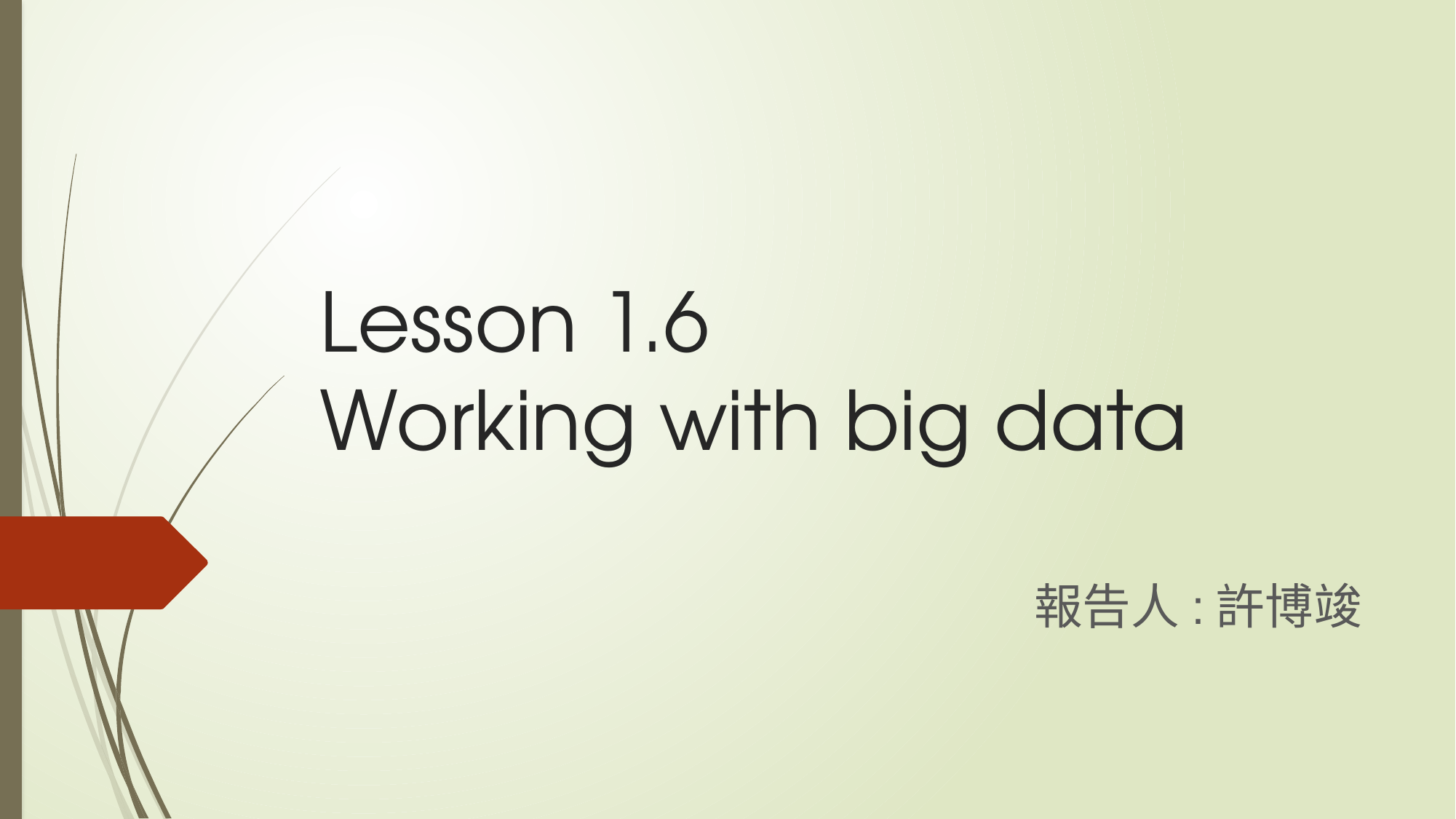

# Lesson 1.6 Working with big data
報告人:許博竣